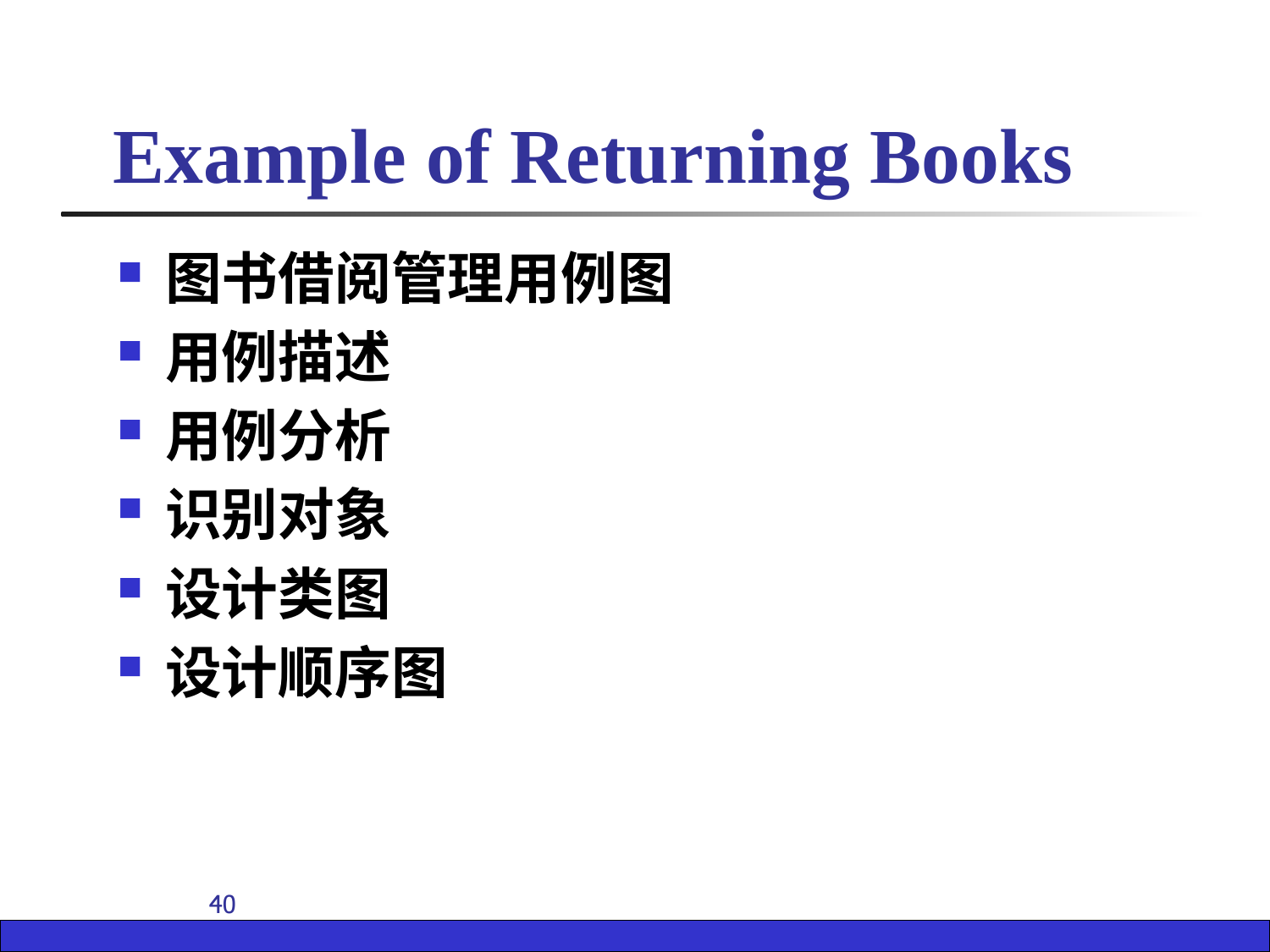

# Example of Returning Books
图书借阅管理用例图
用例描述
用例分析
识别对象
设计类图
设计顺序图
40